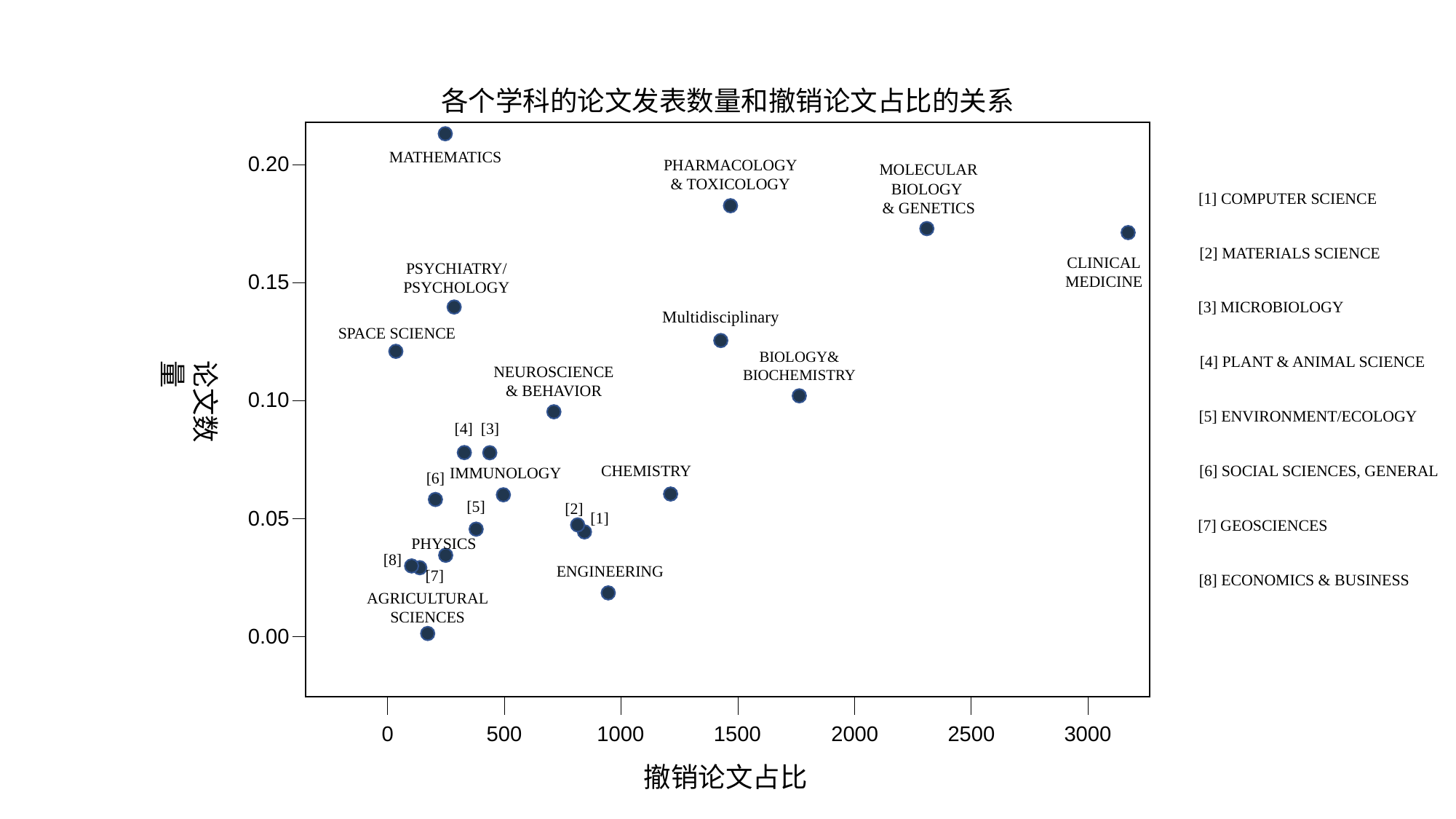

各个学科的论文发表数量和撤销论文占比的关系

MATHEMATICS
0.20
PHARMACOLOGY
& TOXICOLOGY
MOLECULAR
BIOLOGY
& GENETICS
[1] COMPUTER SCIENCE

[2] MATERIALS SCIENCE
CLINICAL
MEDICINE
PSYCHIATRY/
PSYCHOLOGY
0.15
[3] MICROBIOLOGY

Multidisciplinary
SPACE SCIENCE

BIOLOGY&
BIOCHEMISTRY

[4] PLANT & ANIMAL SCIENCE
论文数量
NEUROSCIENCE
& BEHAVIOR
0.10

[5] ENVIRONMENT/ECOLOGY

[3]
[4]

CHEMISTRY
[6] SOCIAL SCIENCES, GENERAL
IMMUNOLOGY
[6]

[5]

[2]
0.05
[1]
[7] GEOSCIENCES

PHYSICS
[8]

ENGINEERING

[7]

[8] ECONOMICS & BUSINESS
AGRICULTURAL
SCIENCES

0.00

0
500
1000
1500
2000
2500
3000
撤销论文占比